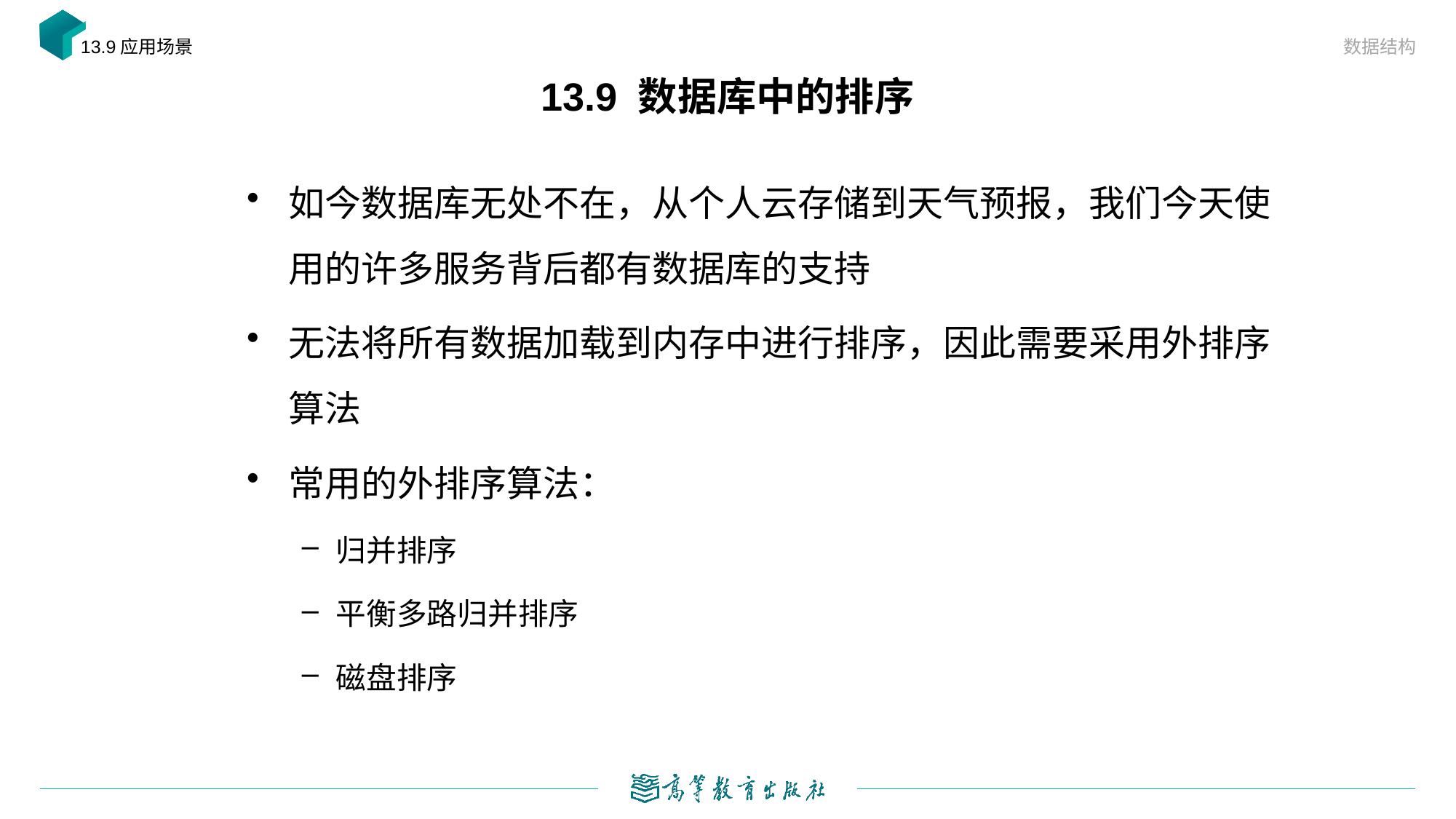

数据结构
13.9应用场景
# 13.9 数据库中的排序
如今数据库无处不在，从个人云存储到天气预报，我们今天使用的许多服务背后都有数据库的支持
无法将所有数据加载到内存中进行排序，因此需要采用外排序算法
常用的外排序算法：
归并排序
平衡多路归并排序
磁盘排序